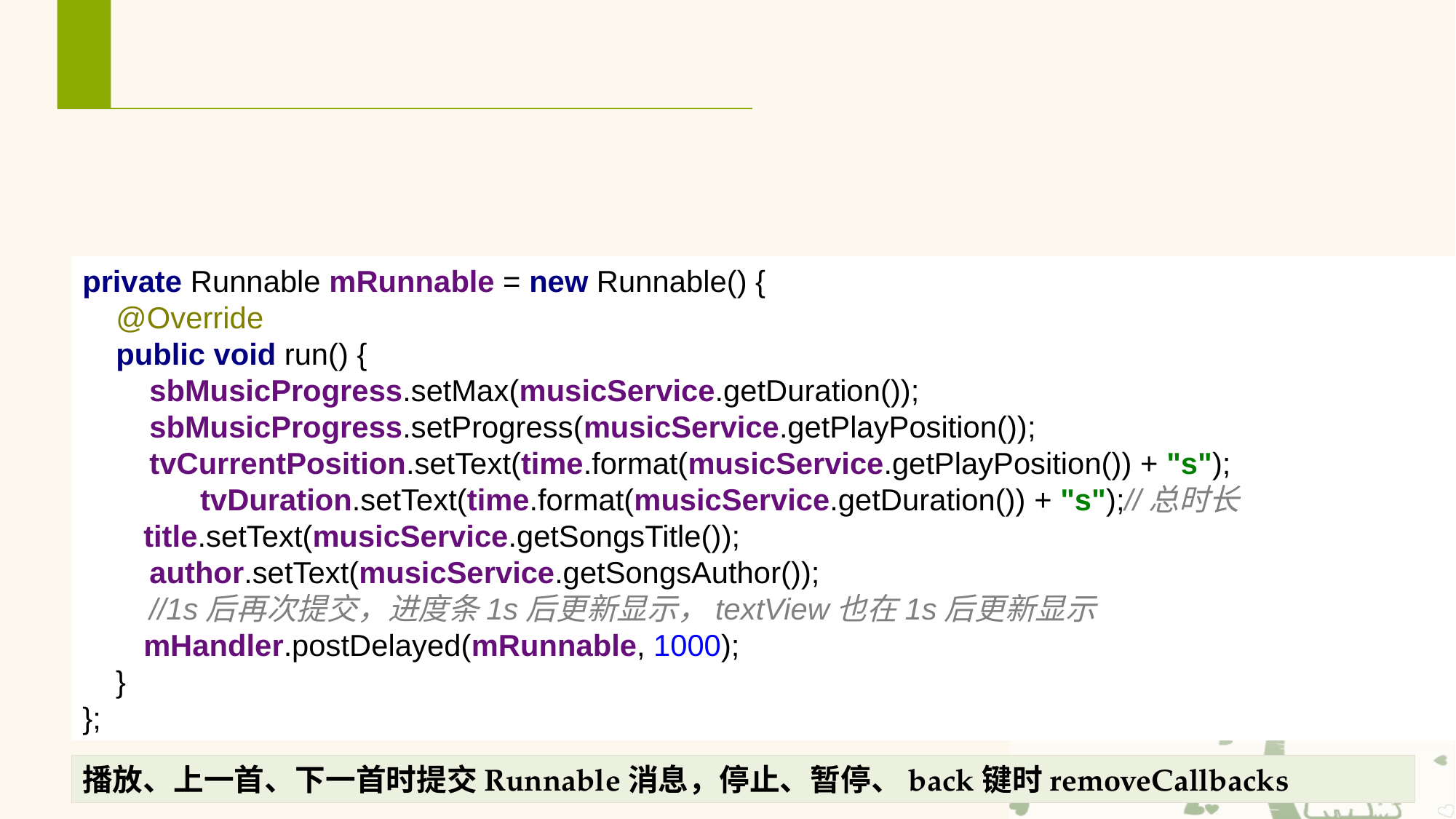

# 音乐播放器的另一种实现
进度条显示
每过1s更新进度条的显示，以及播放时刻和总时刻的显示。

private Runnable mRunnable = new Runnable() {
    @Override
    public void run() {
        sbMusicProgress.setMax(musicService.getDuration());
        sbMusicProgress.setProgress(musicService.getPlayPosition());
        tvCurrentPosition.setText(time.format(musicService.getPlayPosition()) + "s");
	 tvDuration.setText(time.format(musicService.getDuration()) + "s");//总时长
        title.setText(musicService.getSongsTitle());
        author.setText(musicService.getSongsAuthor());
        //1s后再次提交，进度条1s后更新显示，textView也在1s后更新显示
        mHandler.postDelayed(mRunnable, 1000);
    }
};
播放、上一首、下一首时提交Runnable消息，停止、暂停、back键时removeCallbacks